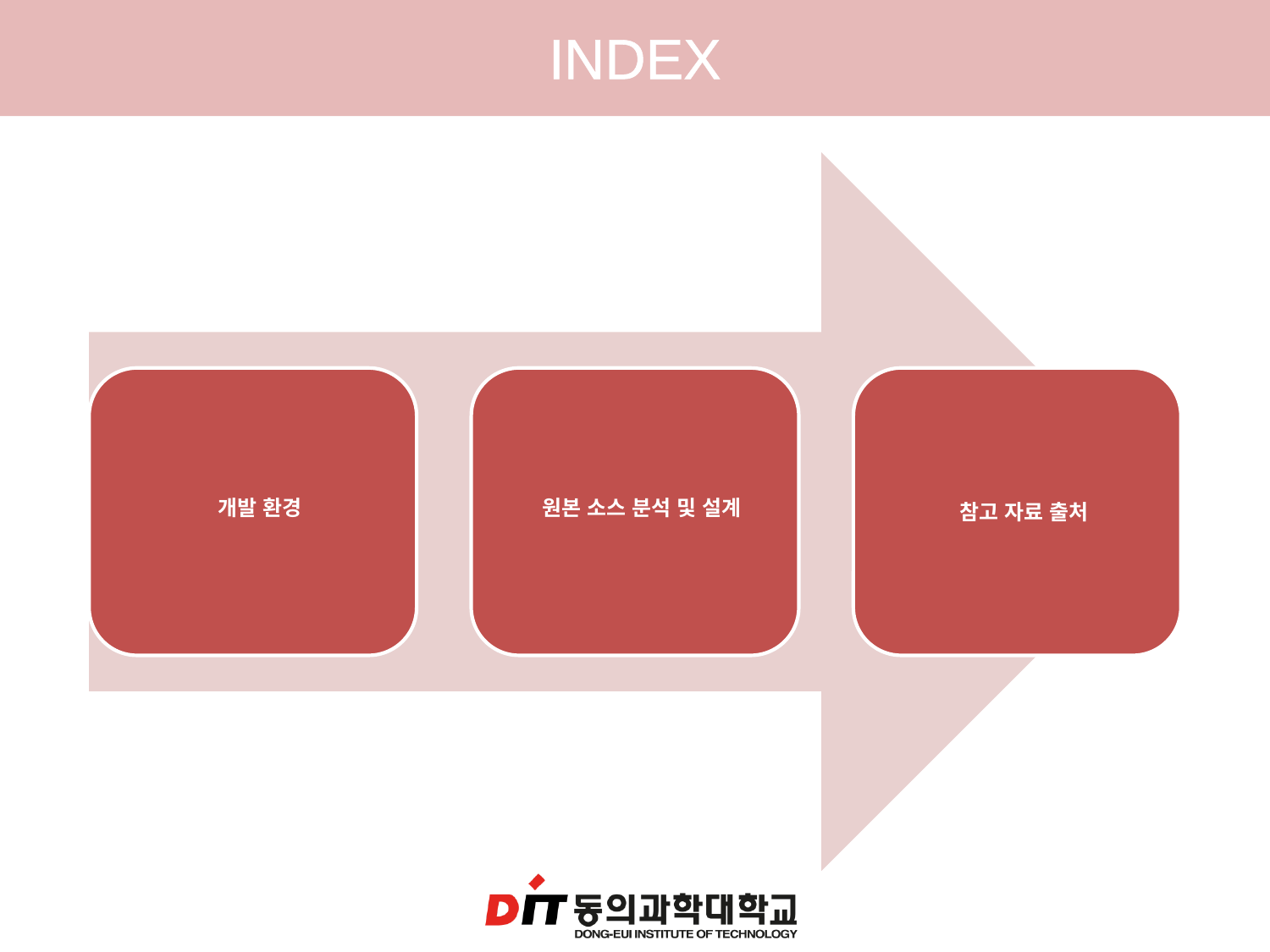

INDEX
개발 환경
원본 소스 분석 및 설계
참고 자료 출처